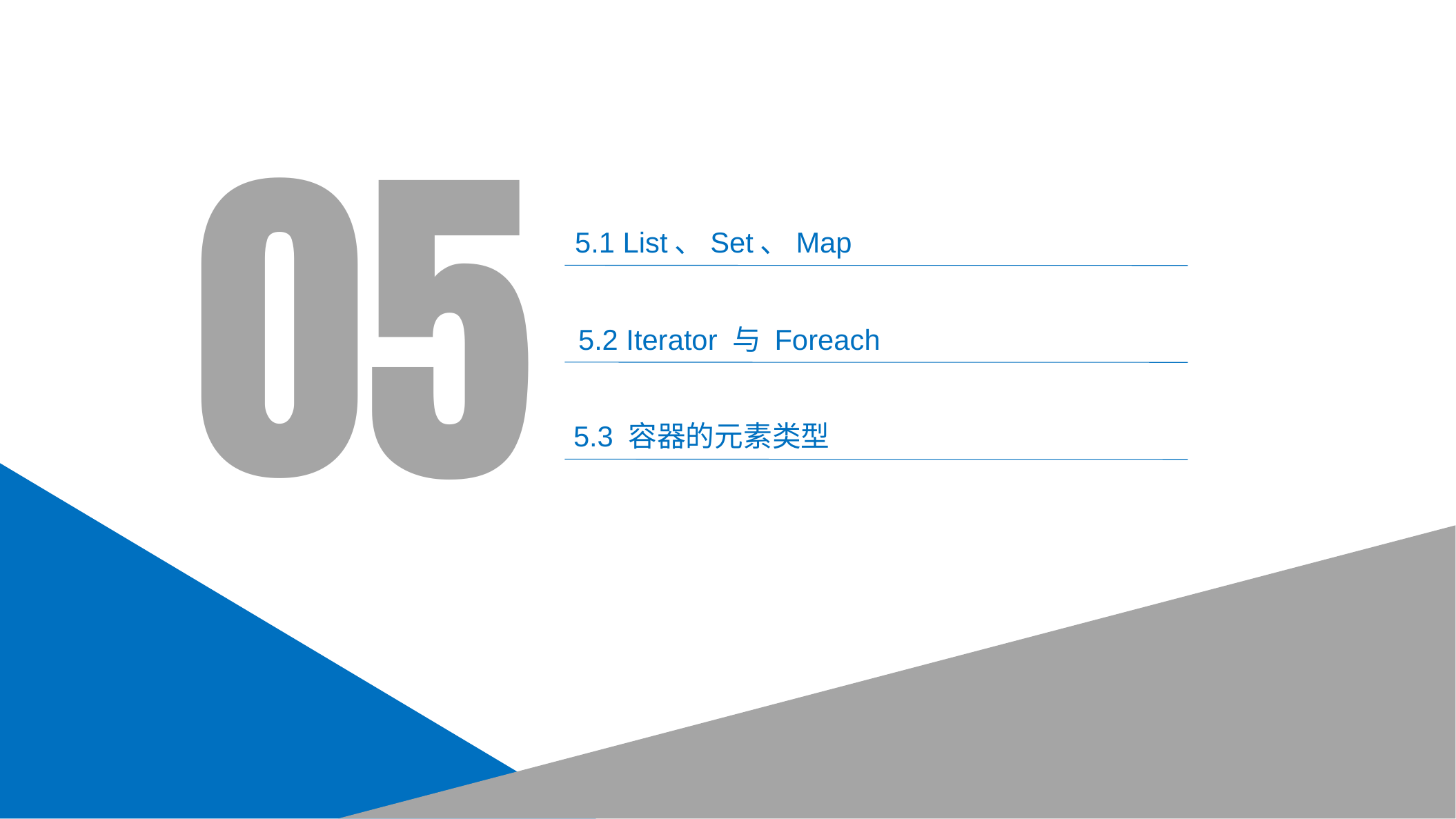

05
5.1 List、Set、Map

5.2 Iterator 与 Foreach

5.3 容器的元素类型